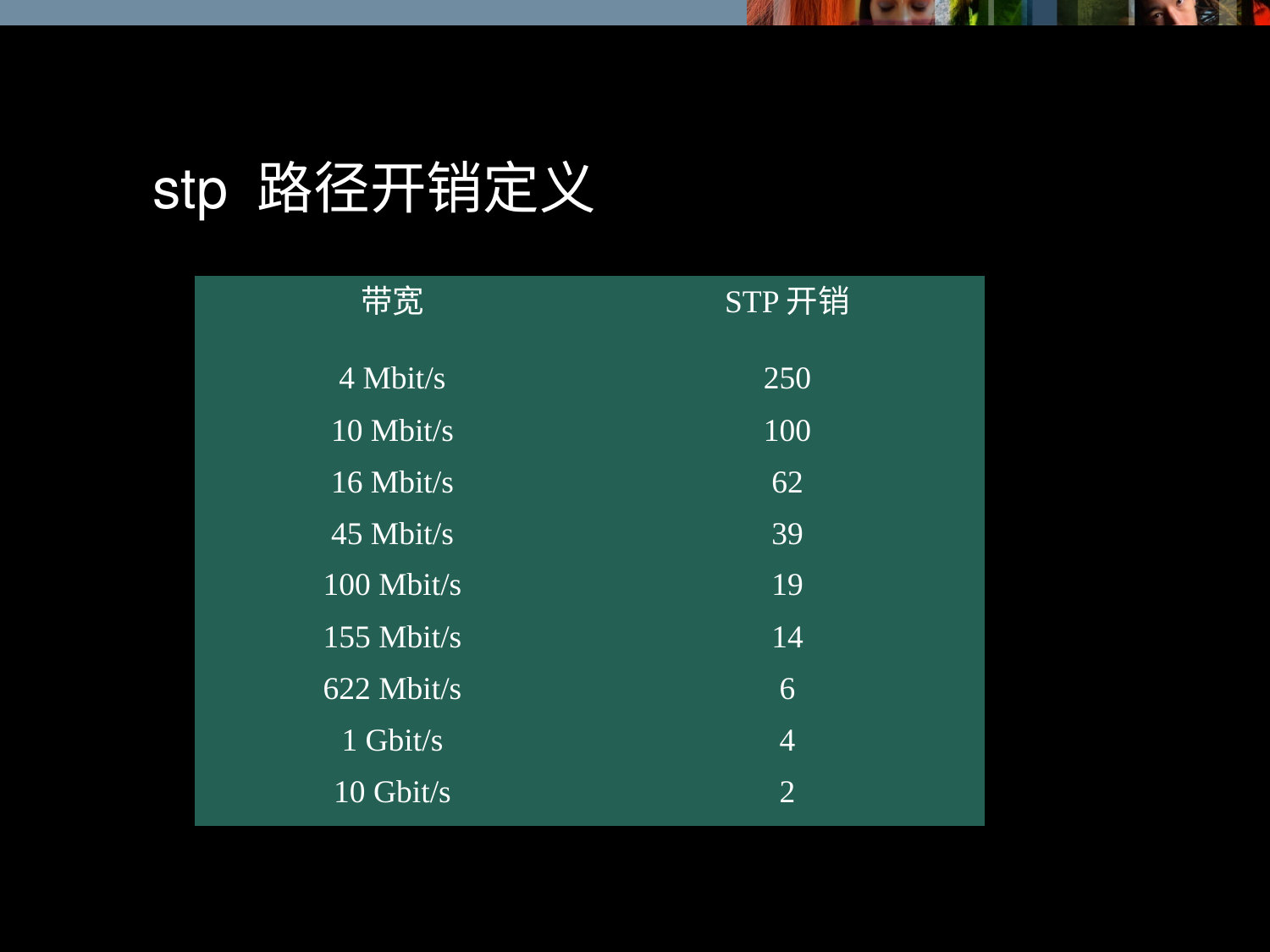

stp 路径开销定义

| 带宽 | STP开销 |
| --- | --- |
| 4 Mbit/s | 250 |
| 10 Mbit/s | 100 |
| 16 Mbit/s | 62 |
| 45 Mbit/s | 39 |
| 100 Mbit/s | 19 |
| 155 Mbit/s | 14 |
| 622 Mbit/s | 6 |
| 1 Gbit/s | 4 |
| 10 Gbit/s | 2 |